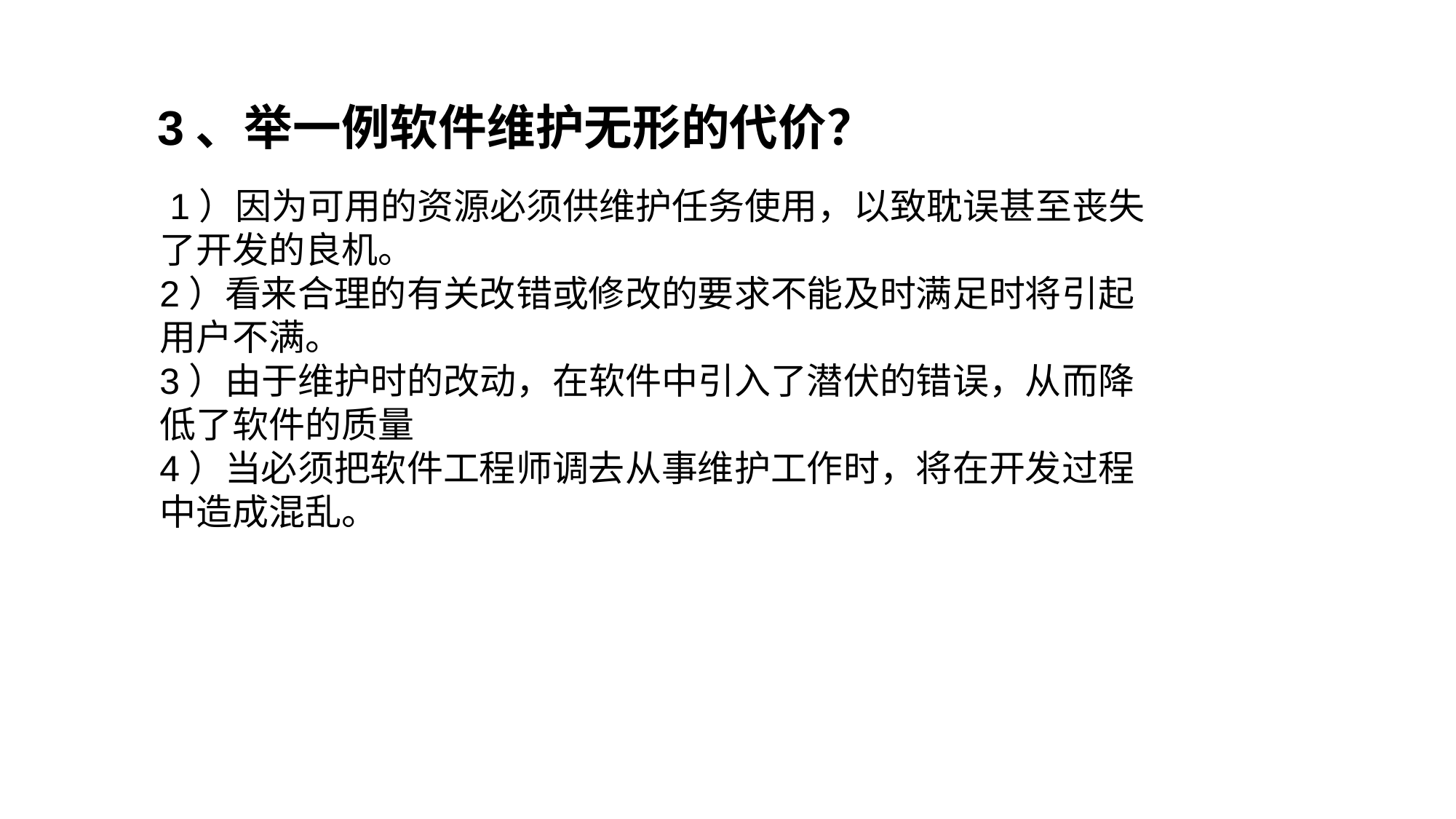

3、举一例软件维护无形的代价？

 1）因为可用的资源必须供维护任务使用，以致耽误甚至丧失了开发的良机。
2）看来合理的有关改错或修改的要求不能及时满足时将引起用户不满。
3）由于维护时的改动，在软件中引入了潜伏的错误，从而降低了软件的质量
4）当必须把软件工程师调去从事维护工作时，将在开发过程中造成混乱。